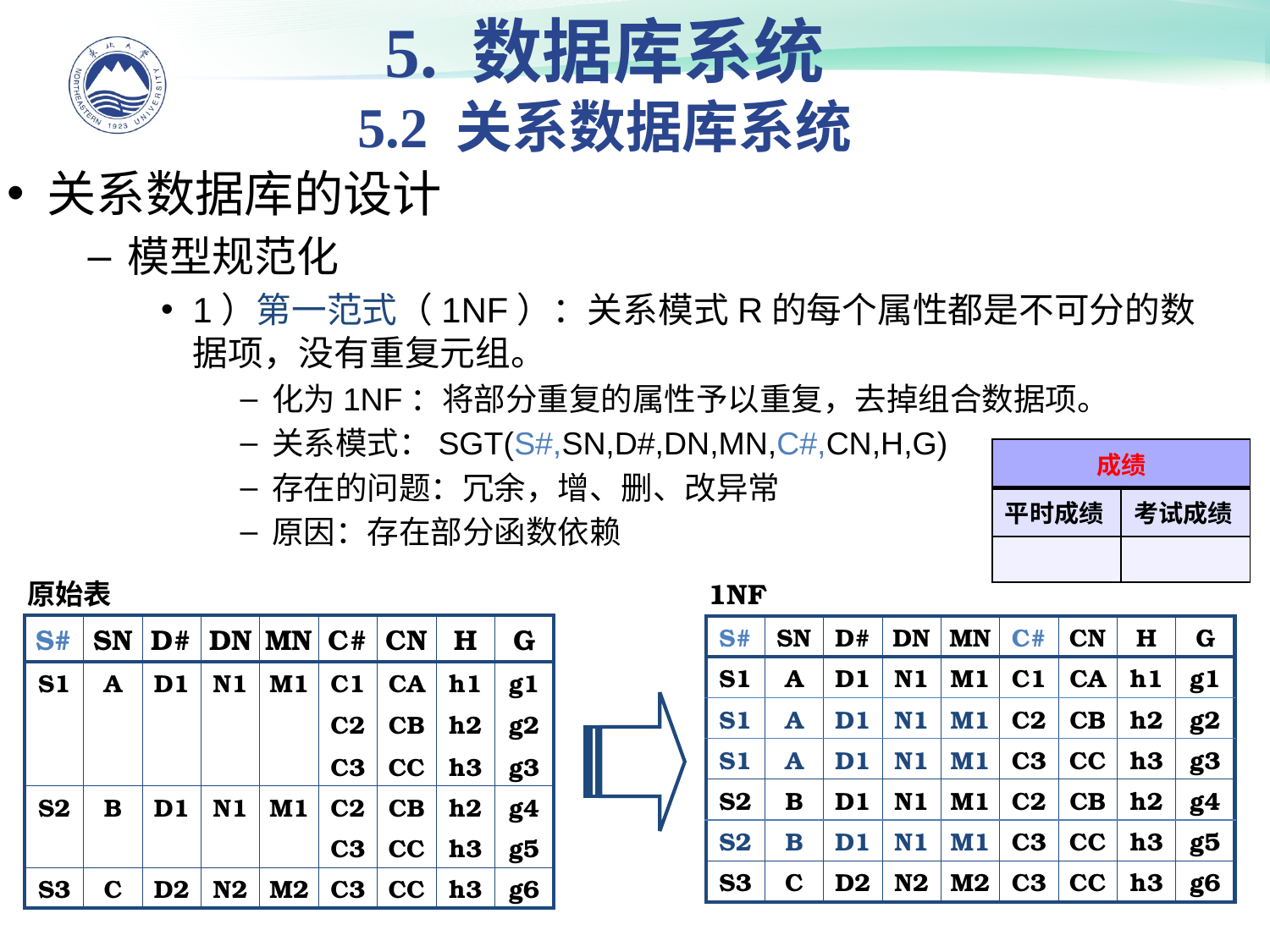

5. 数据库系统
5.2 关系数据库系统
关系数据库的设计
模型规范化
1）第一范式（1NF）：关系模式R的每个属性都是不可分的数据项，没有重复元组。
化为1NF：将部分重复的属性予以重复，去掉组合数据项。
关系模式：SGT(S#,SN,D#,DN,MN,C#,CN,H,G)
存在的问题：冗余，增、删、改异常
原因：存在部分函数依赖
| 成绩 |  |
| --- | --- |
| 平时成绩 | 考试成绩 |
|  |  |
| 原始表 |  |  |  |  |  |  |  |  |
| --- | --- | --- | --- | --- | --- | --- | --- | --- |
| S# | SN | D# | DN | MN | C# | CN | H | G |
| S1 | A | D1 | N1 | M1 | C1 | CA | h1 | g1 |
|  |  |  |  |  | C2 | CB | h2 | g2 |
|  |  |  |  |  | C3 | CC | h3 | g3 |
| S2 | B | D1 | N1 | M1 | C2 | CB | h2 | g4 |
|  |  |  |  |  | C3 | CC | h3 | g5 |
| S3 | C | D2 | N2 | M2 | C3 | CC | h3 | g6 |
| 1NF |  |  |  |  |  |  |  |  |
| --- | --- | --- | --- | --- | --- | --- | --- | --- |
| S# | SN | D# | DN | MN | C# | CN | H | G |
| S1 | A | D1 | N1 | M1 | C1 | CA | h1 | g1 |
| S1 | A | D1 | N1 | M1 | C2 | CB | h2 | g2 |
| S1 | A | D1 | N1 | M1 | C3 | CC | h3 | g3 |
| S2 | B | D1 | N1 | M1 | C2 | CB | h2 | g4 |
| S2 | B | D1 | N1 | M1 | C3 | CC | h3 | g5 |
| S3 | C | D2 | N2 | M2 | C3 | CC | h3 | g6 |

21